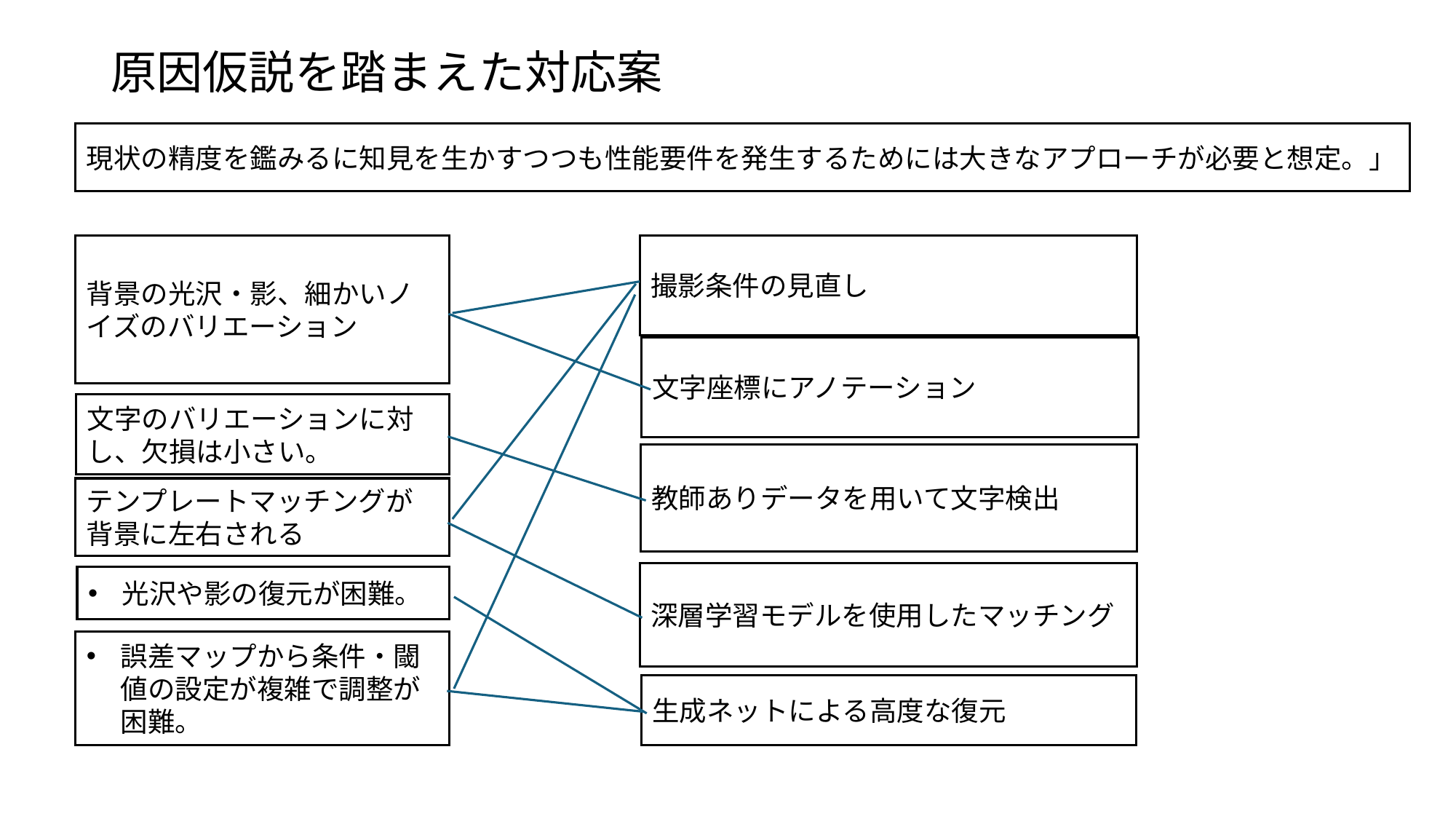

# 原因仮説を踏まえた対応案
現状の精度を鑑みるに知見を生かすつつも性能要件を発生するためには大きなアプローチが必要と想定。」
撮影条件の見直し
文字座標にアノテーション
教師ありデータを用いて文字検出
深層学習モデルを使用したマッチング
生成ネットによる高度な復元
背景の光沢・影、細かいノイズのバリエーション
文字のバリエーションに対し、欠損は小さい。
テンプレートマッチングが背景に左右される
光沢や影の復元が困難。
誤差マップから条件・閾値の設定が複雑で調整が困難。